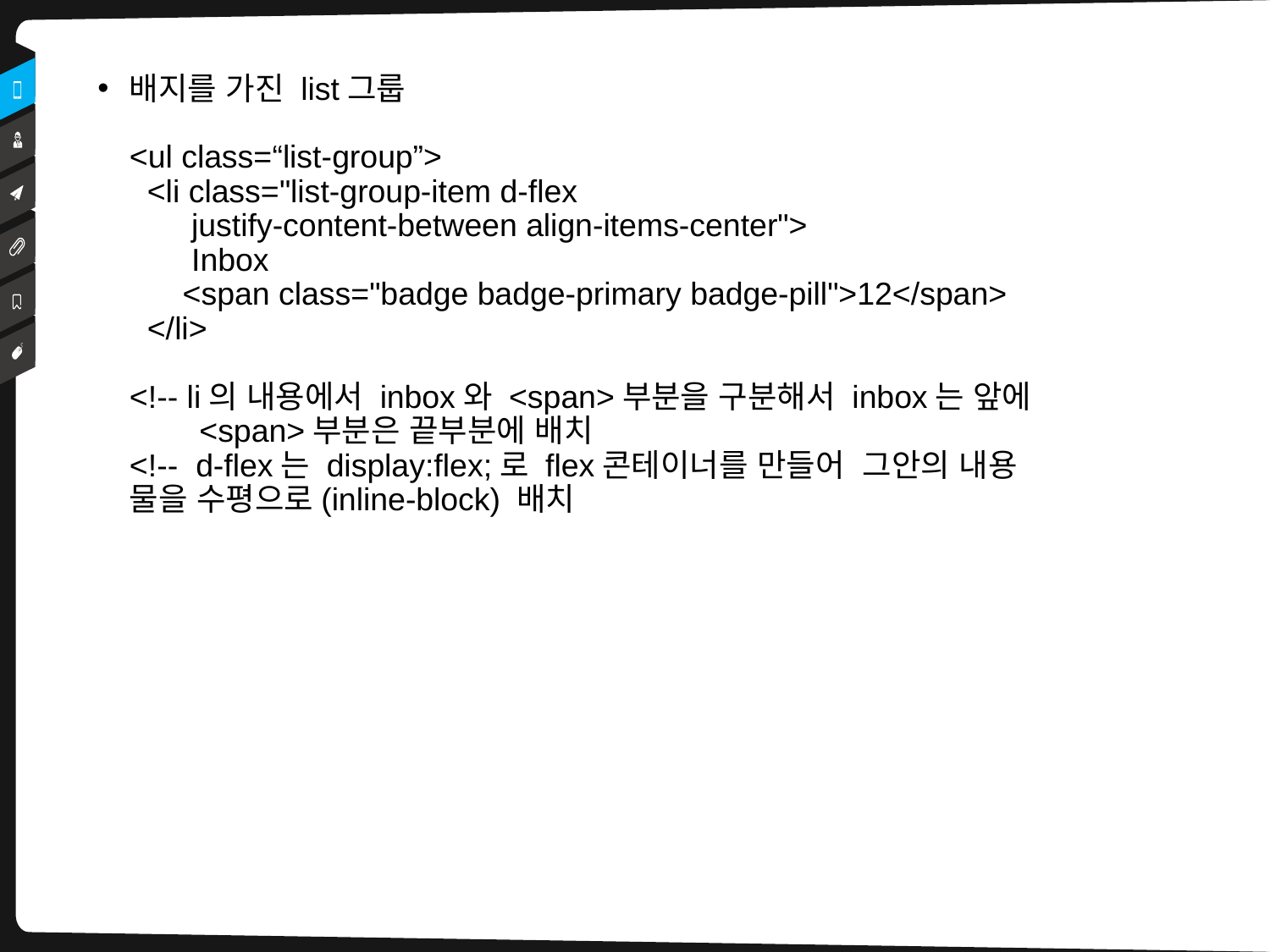

배지를 가진 list그룹
<ul class=“list-group”>
  <li class="list-group-item d-flex
       justify-content-between align-items-center">
       Inbox
      <span class="badge badge-primary badge-pill">12</span>
  </li>
<!-- li의 내용에서 inbox와 <span>부분을 구분해서 inbox는 앞에
       <span>부분은 끝부분에 배치
<!--  d-flex는 display:flex;로 flex콘테이너를 만들어  그안의 내용
물을 수평으로(inline-block) 배치